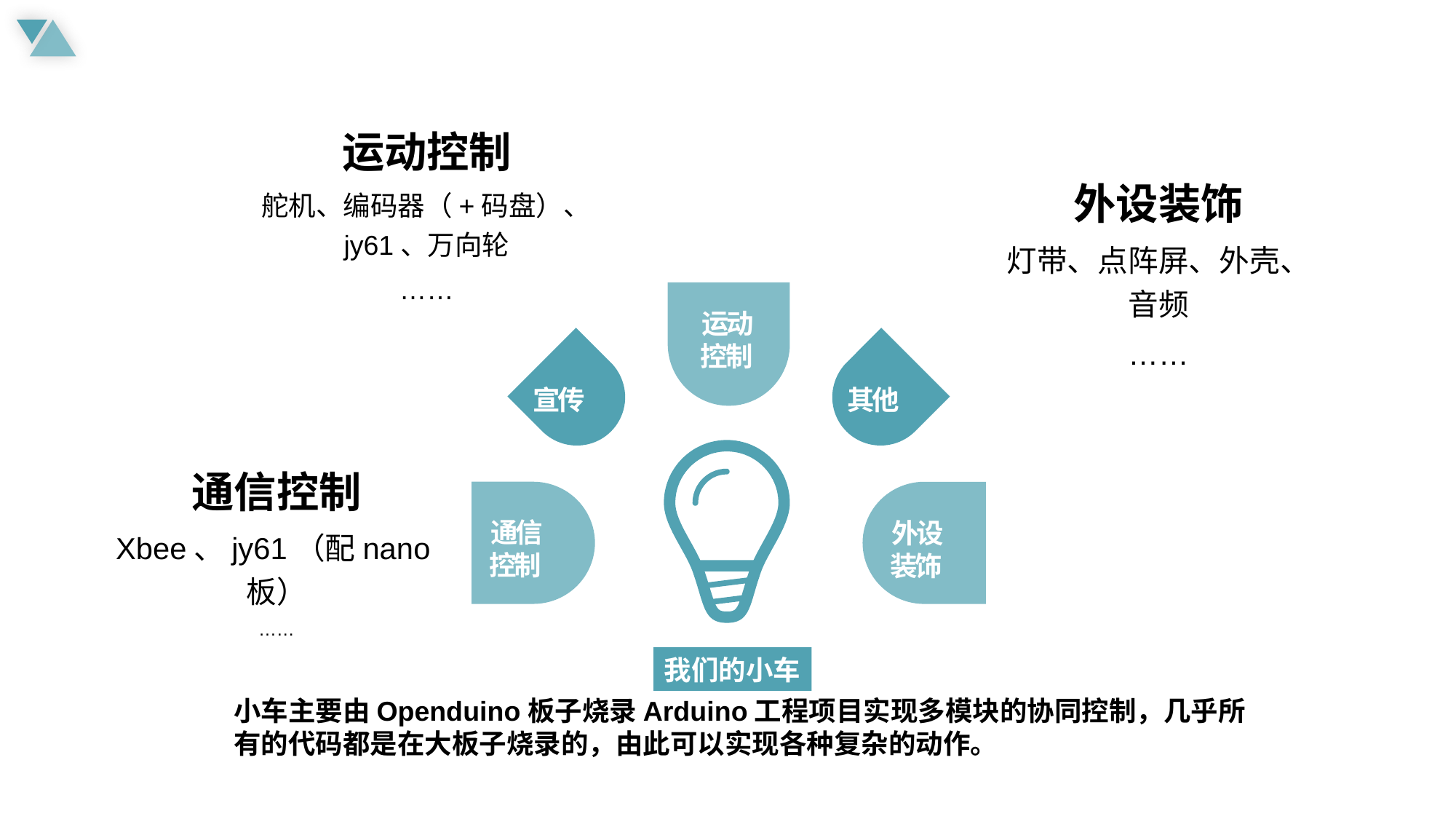

运动控制
舵机、编码器（+码盘）、jy61、万向轮
……
外设装饰
灯带、点阵屏、外壳、音频
……

运动控制

通信控制
Xbee、jy61（配nano板）
……
宣传
其他
通信控制
外设装饰
我们的小车
小车主要由Openduino板子烧录Arduino工程项目实现多模块的协同控制，几乎所有的代码都是在大板子烧录的，由此可以实现各种复杂的动作。